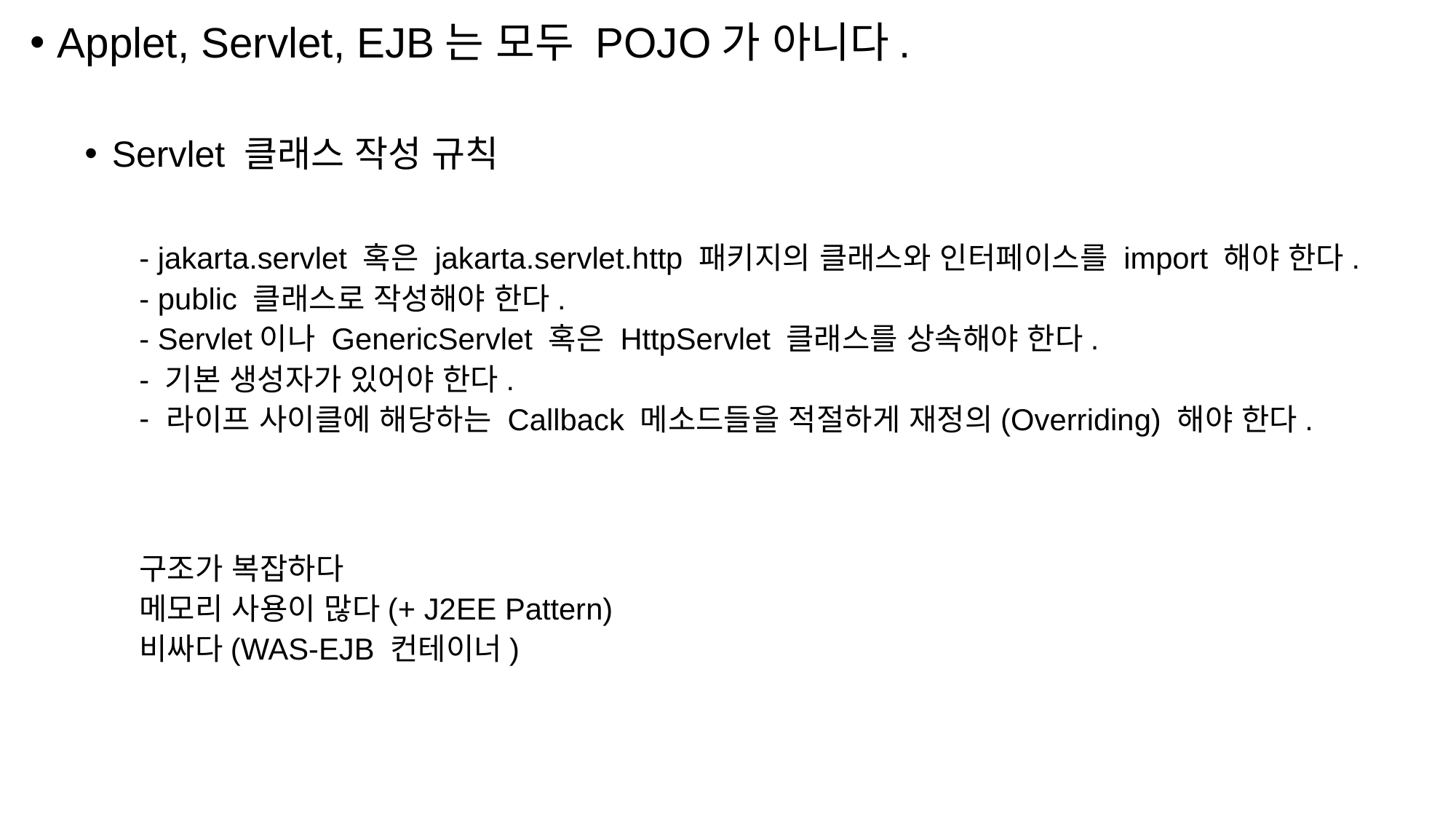

Applet, Servlet, EJB는 모두 POJO가 아니다.

Servlet 클래스 작성 규칙

- jakarta.servlet 혹은 jakarta.servlet.http 패키지의 클래스와 인터페이스를 import 해야 한다.
- public 클래스로 작성해야 한다.
- Servlet이나 GenericServlet 혹은 HttpServlet 클래스를 상속해야 한다.
- 기본 생성자가 있어야 한다.
라이프 사이클에 해당하는 Callback 메소드들을 적절하게 재정의(Overriding) 해야 한다.

구조가 복잡하다
메모리 사용이 많다(+ J2EE Pattern)
비싸다(WAS-EJB 컨테이너)